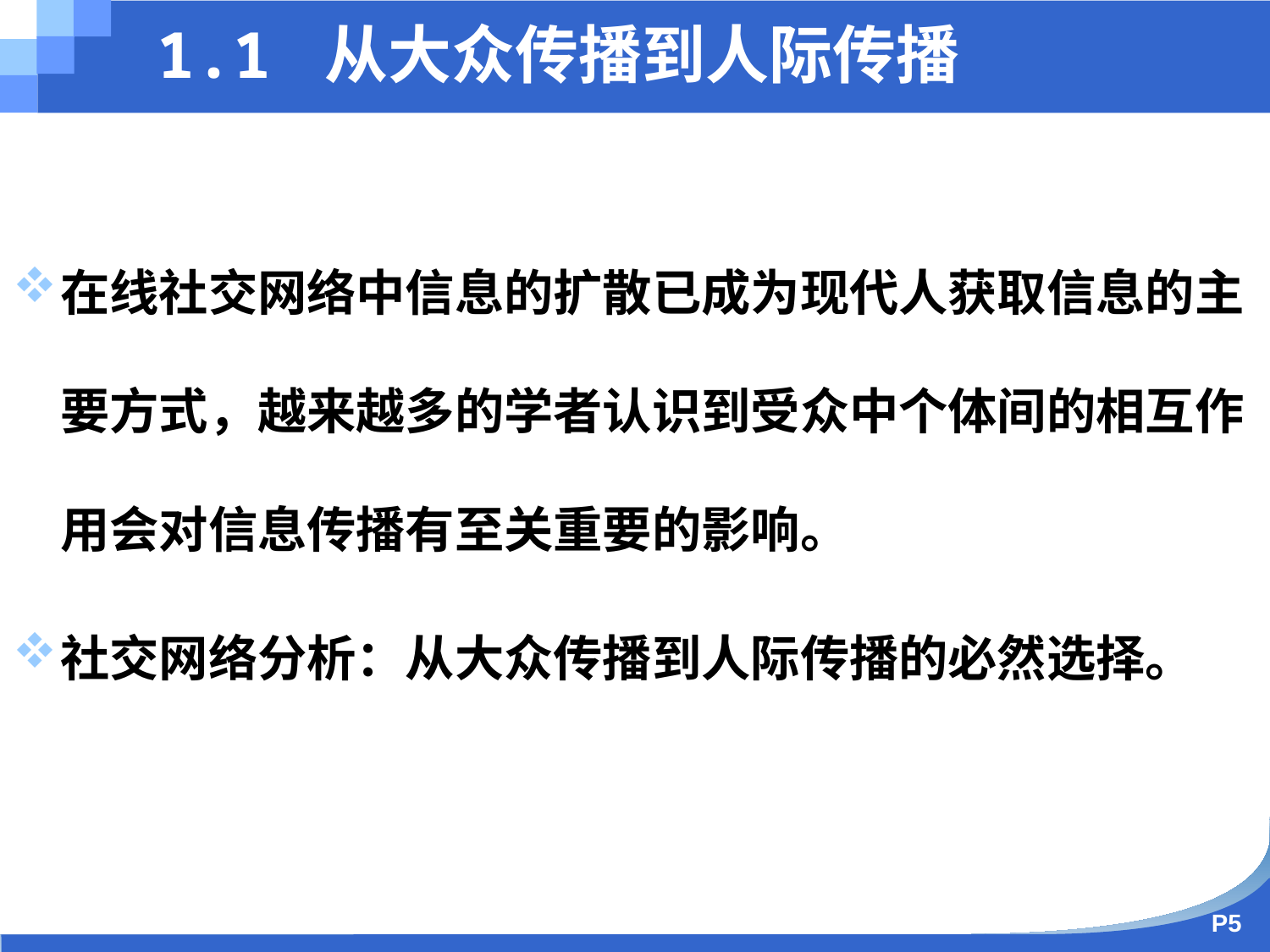

1.1 从大众传播到人际传播
在线社交网络中信息的扩散已成为现代人获取信息的主要方式，越来越多的学者认识到受众中个体间的相互作用会对信息传播有至关重要的影响。
社交网络分析：从大众传播到人际传播的必然选择。
P5